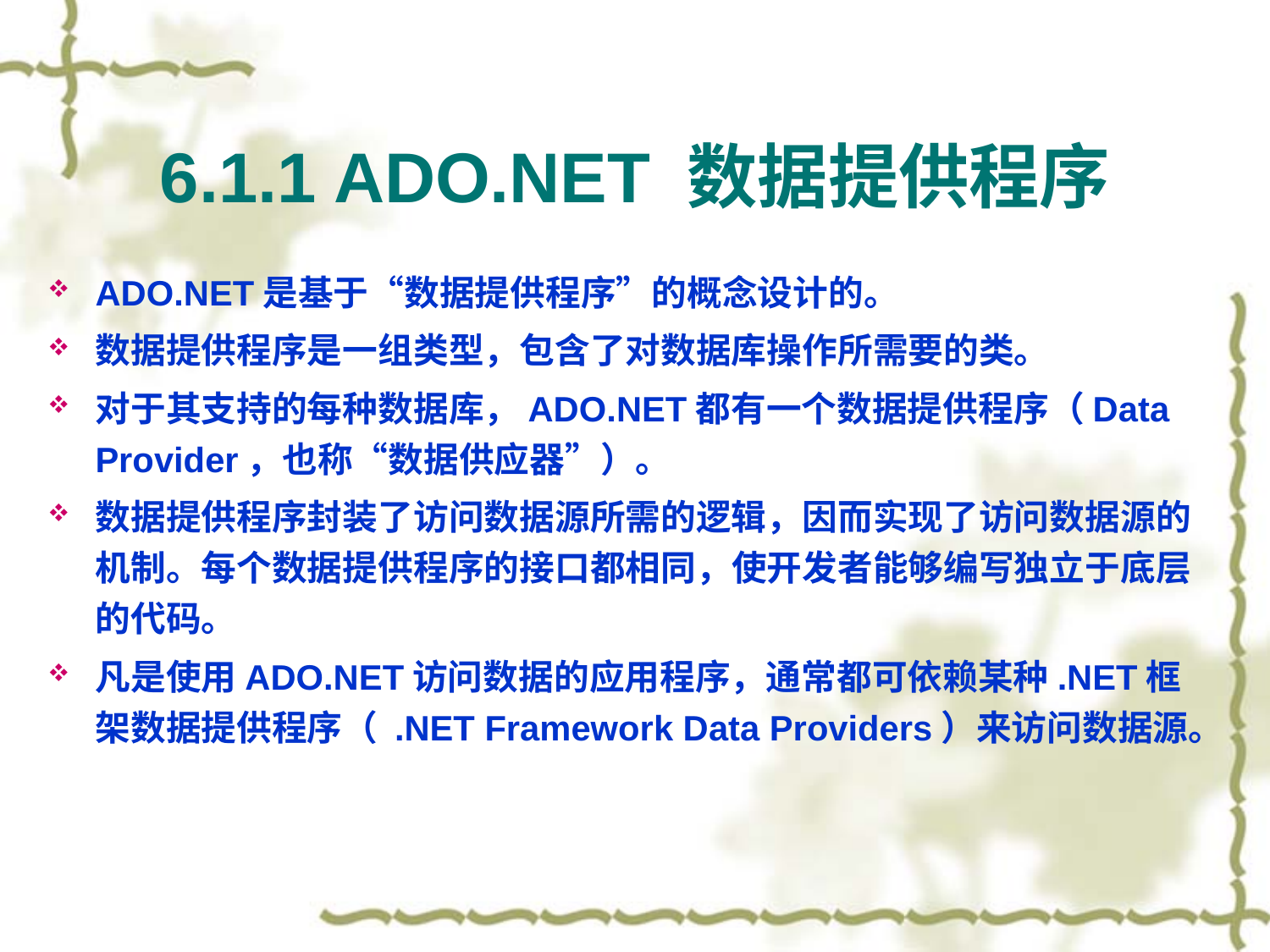

# 6.1.1 ADO.NET 数据提供程序
ADO.NET是基于“数据提供程序”的概念设计的。
数据提供程序是一组类型，包含了对数据库操作所需要的类。
对于其支持的每种数据库，ADO.NET都有一个数据提供程序（Data Provider，也称“数据供应器”）。
数据提供程序封装了访问数据源所需的逻辑，因而实现了访问数据源的机制。每个数据提供程序的接口都相同，使开发者能够编写独立于底层的代码。
凡是使用ADO.NET访问数据的应用程序，通常都可依赖某种.NET框架数据提供程序（ .NET Framework Data Providers）来访问数据源。